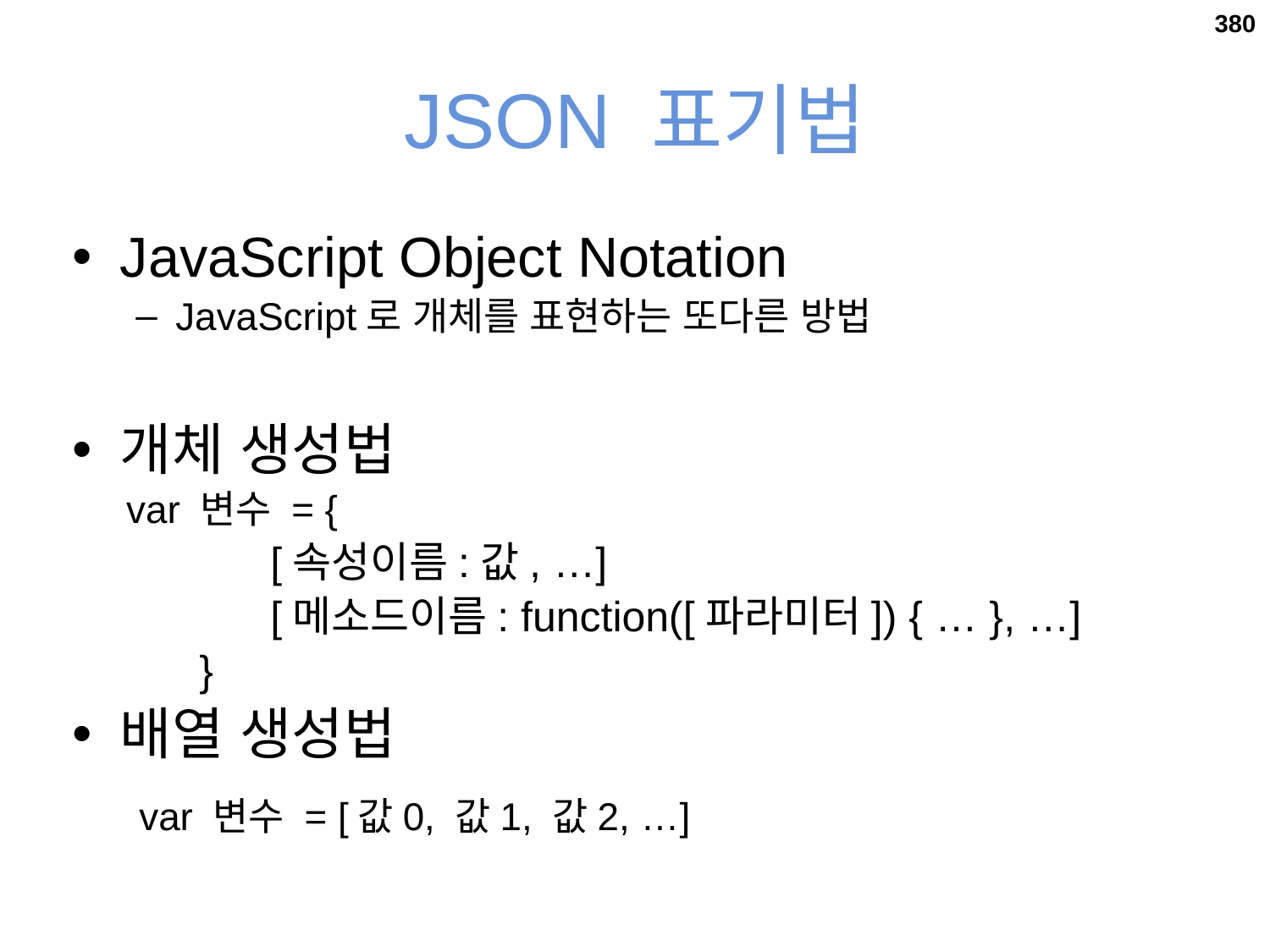

380
# JSON 표기법
JavaScript Object Notation
JavaScript로 개체를 표현하는 또다른 방법

개체 생성법
     var 변수 = {
      [속성이름:값, …]
      [메소드이름: function([파라미터]) { … }, …]
}
배열 생성법
    var 변수 = [값0, 값1, 값2, …]